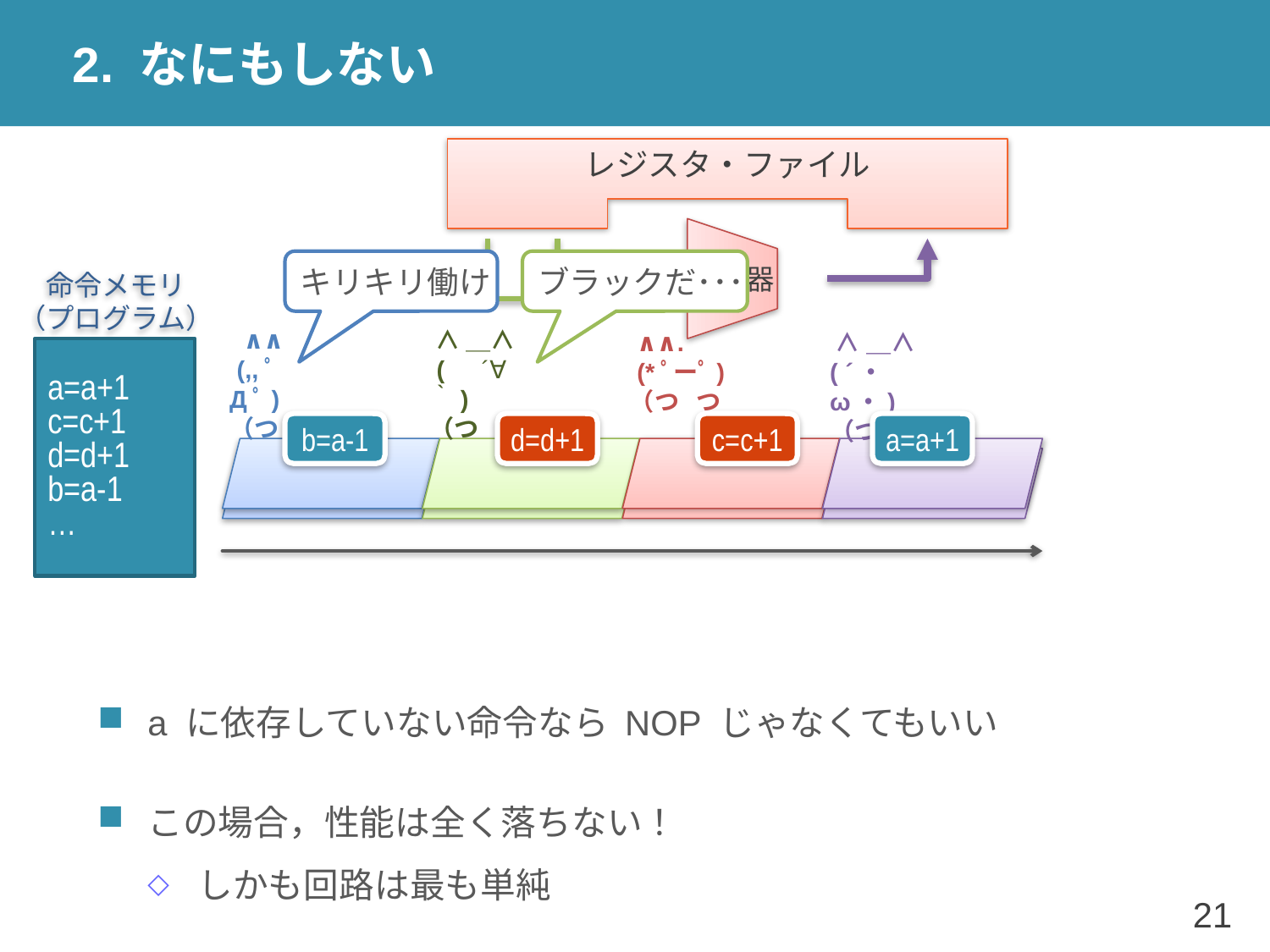

# 2. なにもしない
レジスタ・ファイル
演算器

キリキリ働け
ブラックだ･･･
命令メモリ
（プログラム）
  ∧∧
 (,,ﾟДﾟ)
（つ   つ
 ∧＿∧
 (　´∀｀)
（つ    つ
 ∧∧.
 (*ﾟーﾟ)（つ   つ
 ∧＿∧
( ´・ω・)（つ    つ
a=a+1
c=c+1
d=d+1
b=a-1
…
a++
a++
b=a-1
d=d+1
c=c+1
a=a+1

a に依存していない命令なら NOP じゃなくてもいい
この場合，性能は全く落ちない！
しかも回路は最も単純